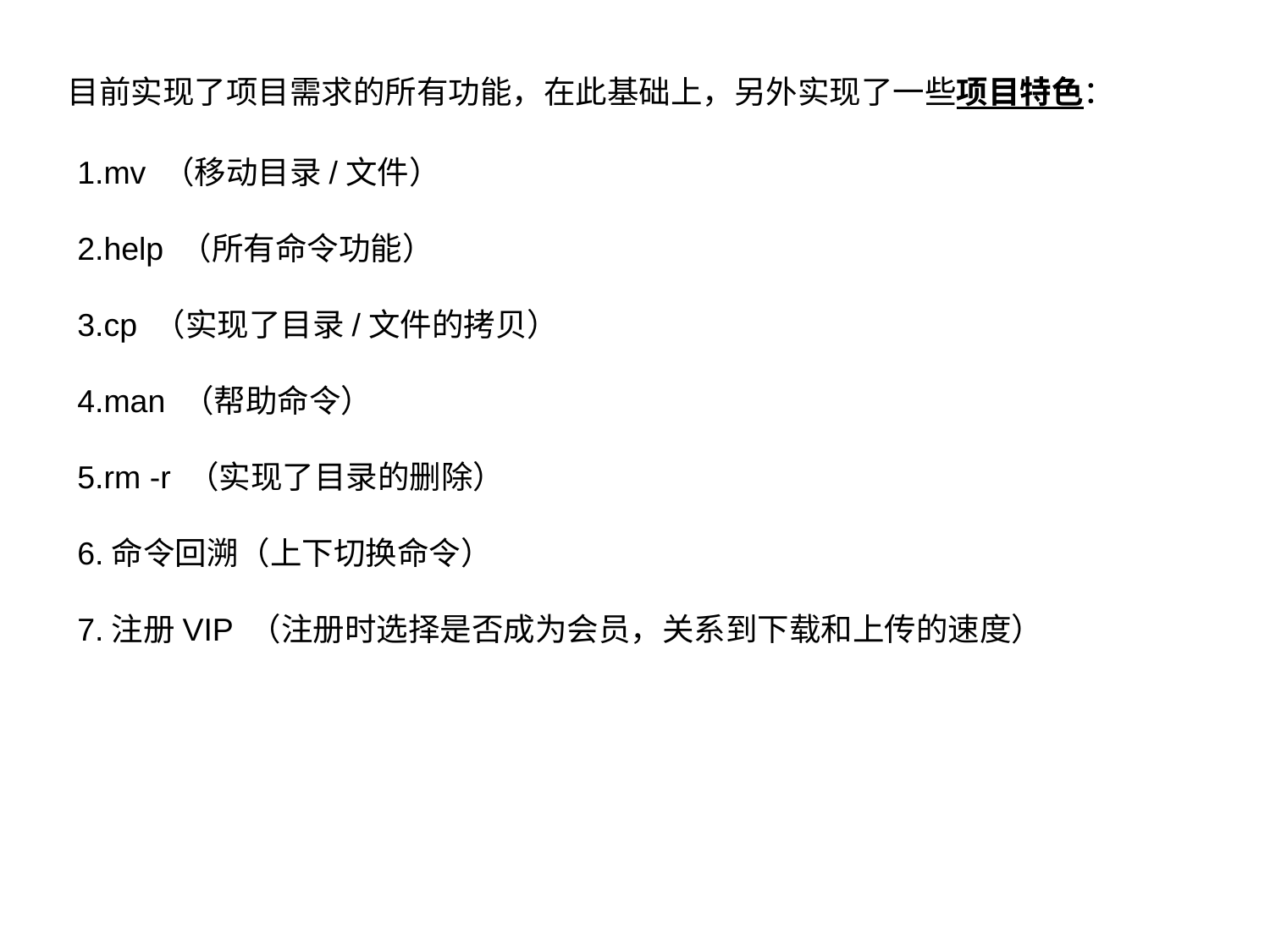

目前实现了项目需求的所有功能，在此基础上，另外实现了一些项目特色：
1.mv （移动目录/文件）

2.help （所有命令功能）

3.cp （实现了目录/文件的拷贝）

4.man （帮助命令）

5.rm -r （实现了目录的删除）

6.命令回溯（上下切换命令）

7.注册VIP （注册时选择是否成为会员，关系到下载和上传的速度）